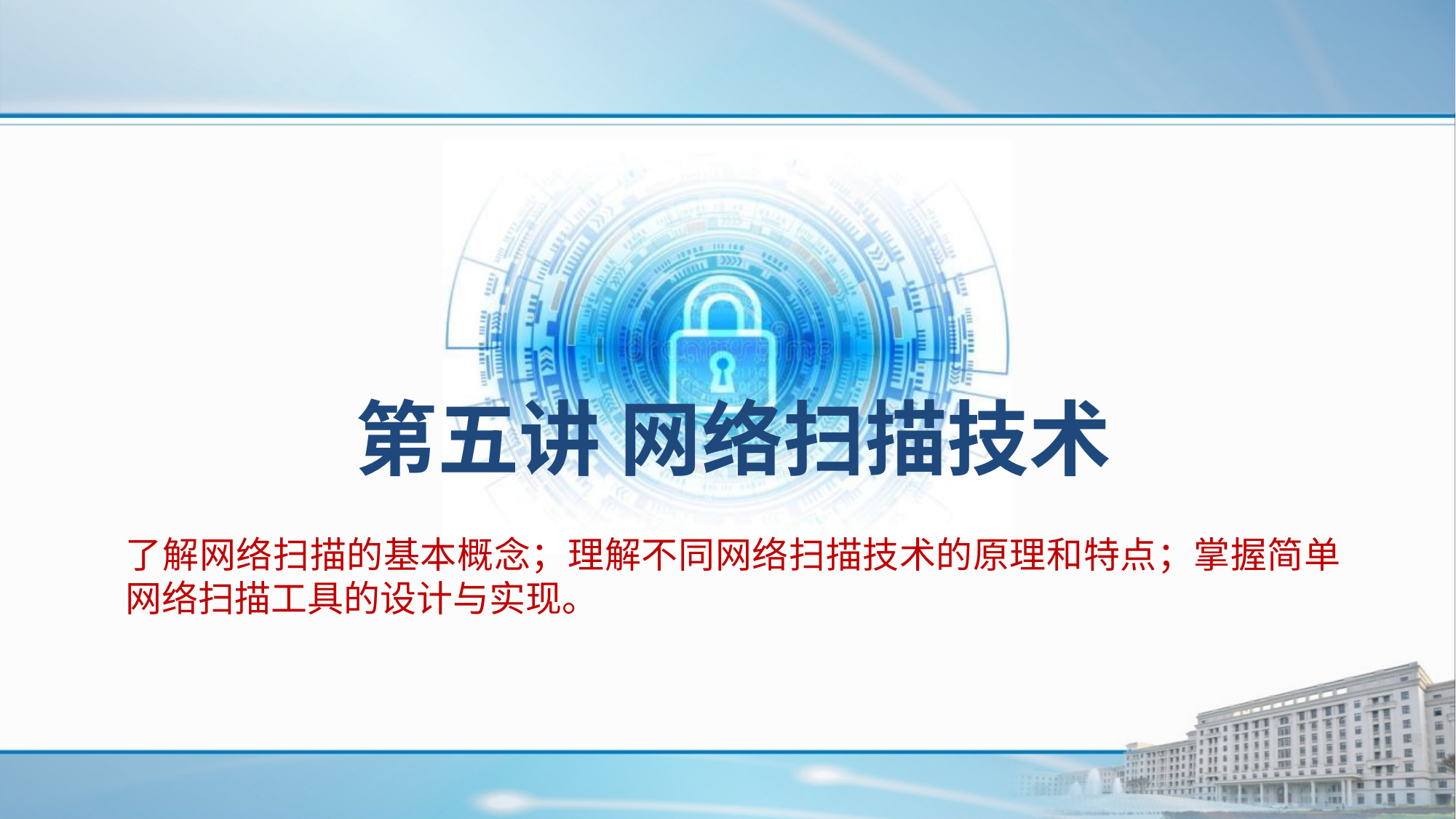

第五讲 网络扫描技术
# 了解网络扫描的基本概念；理解不同网络扫描技术的原理和特点；掌握简单网络扫描工具的设计与实现。